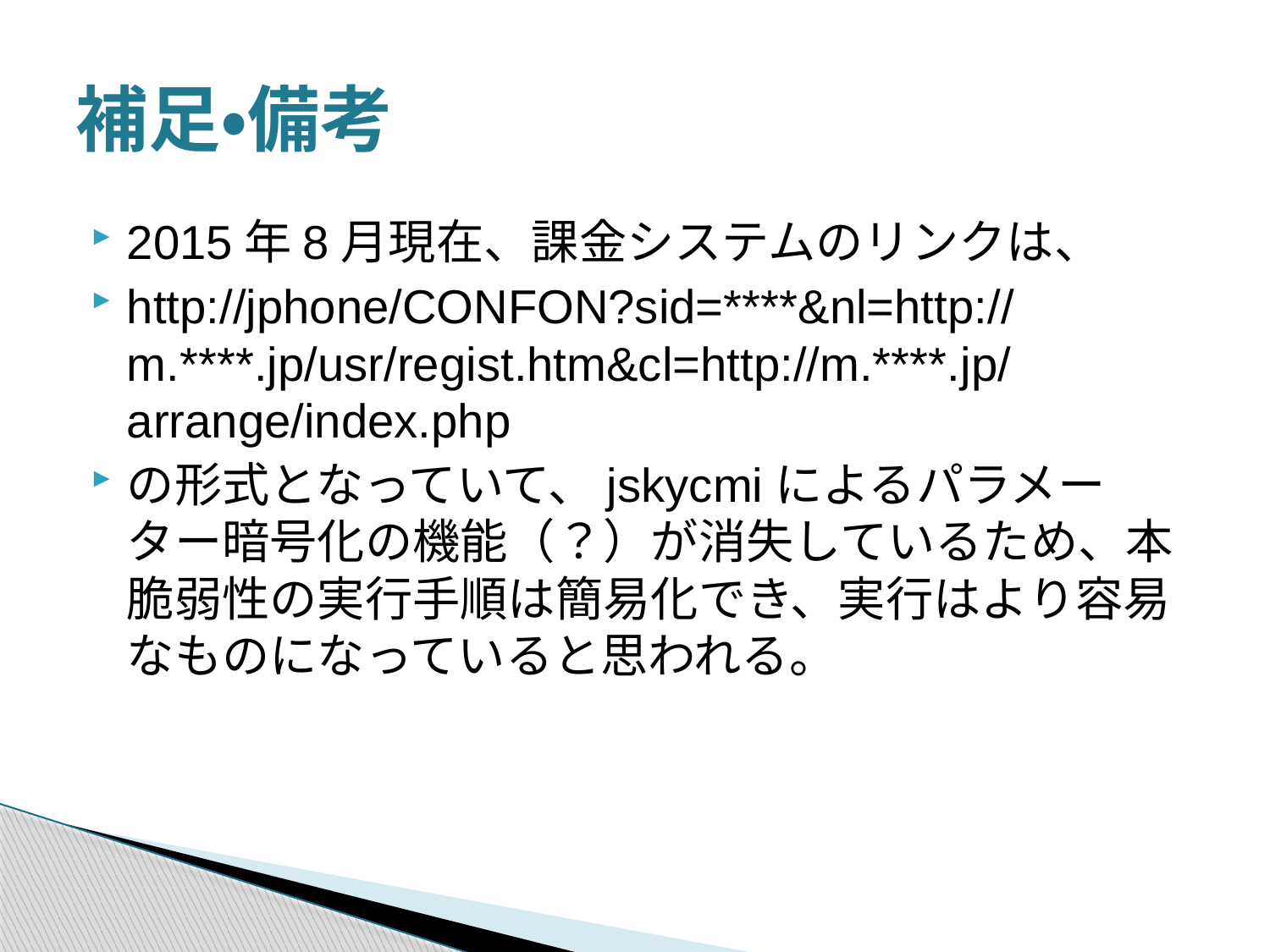

# 補足・備考
2015年8月現在、課金システムのリンクは、
http://jphone/CONFON?sid=****&nl=http://m.****.jp/usr/regist.htm&cl=http://m.****.jp/arrange/index.php
の形式となっていて、jskycmiによるパラメーター暗号化の機能（？）が消失しているため、本脆弱性の実行手順は簡易化でき、実行はより容易なものになっていると思われる。